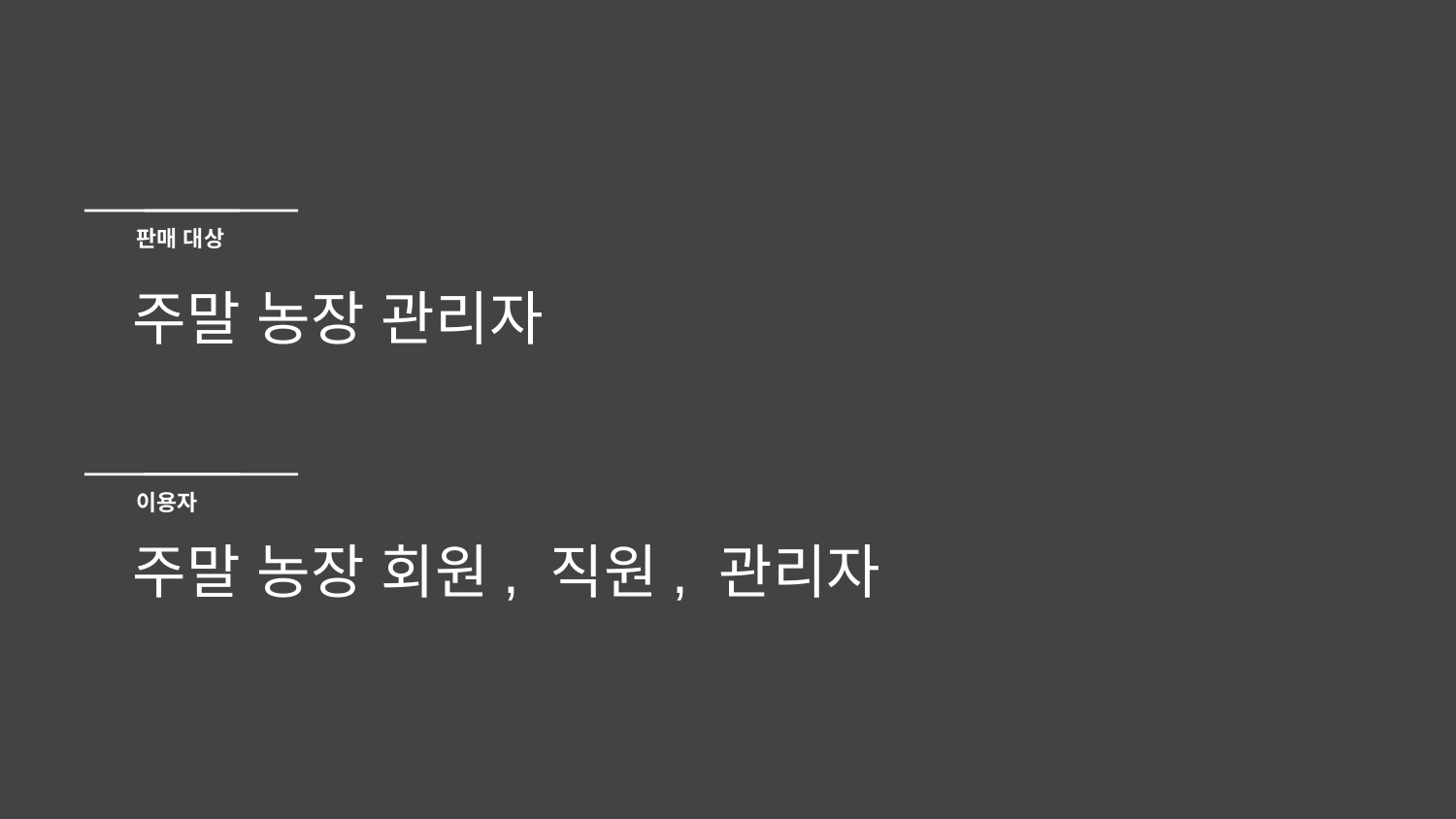

# 판매 대상
주말 농장 관리자

이용자
주말 농장 회원, 직원, 관리자